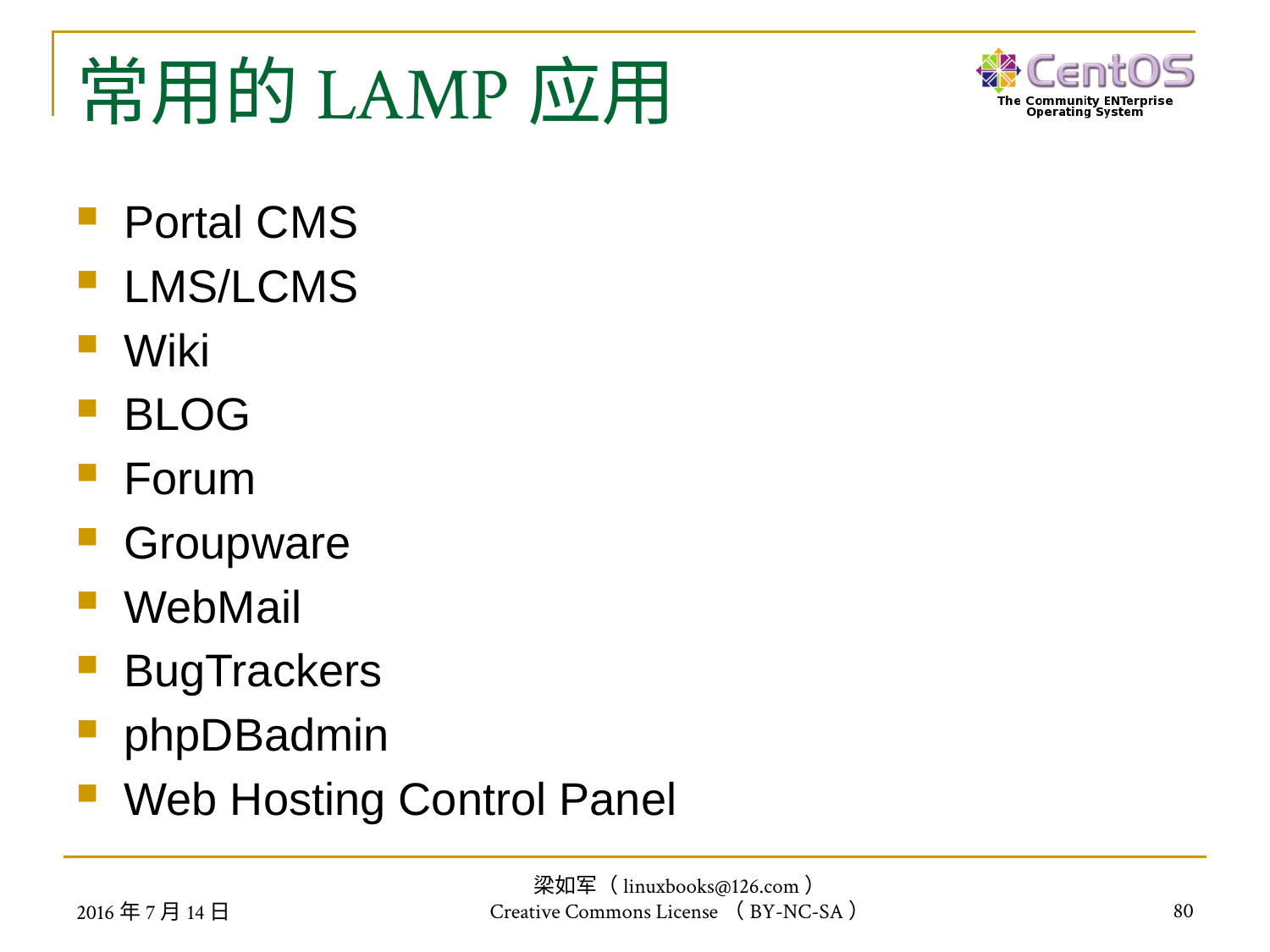

# 常用的LAMP应用
Portal CMS
LMS/LCMS
Wiki
BLOG
Forum
Groupware
WebMail
BugTrackers
phpDBadmin
Web Hosting Control Panel
梁如军（linuxbooks@126.com）
Creative Commons License（BY-NC-SA）
2016年7月14日
80